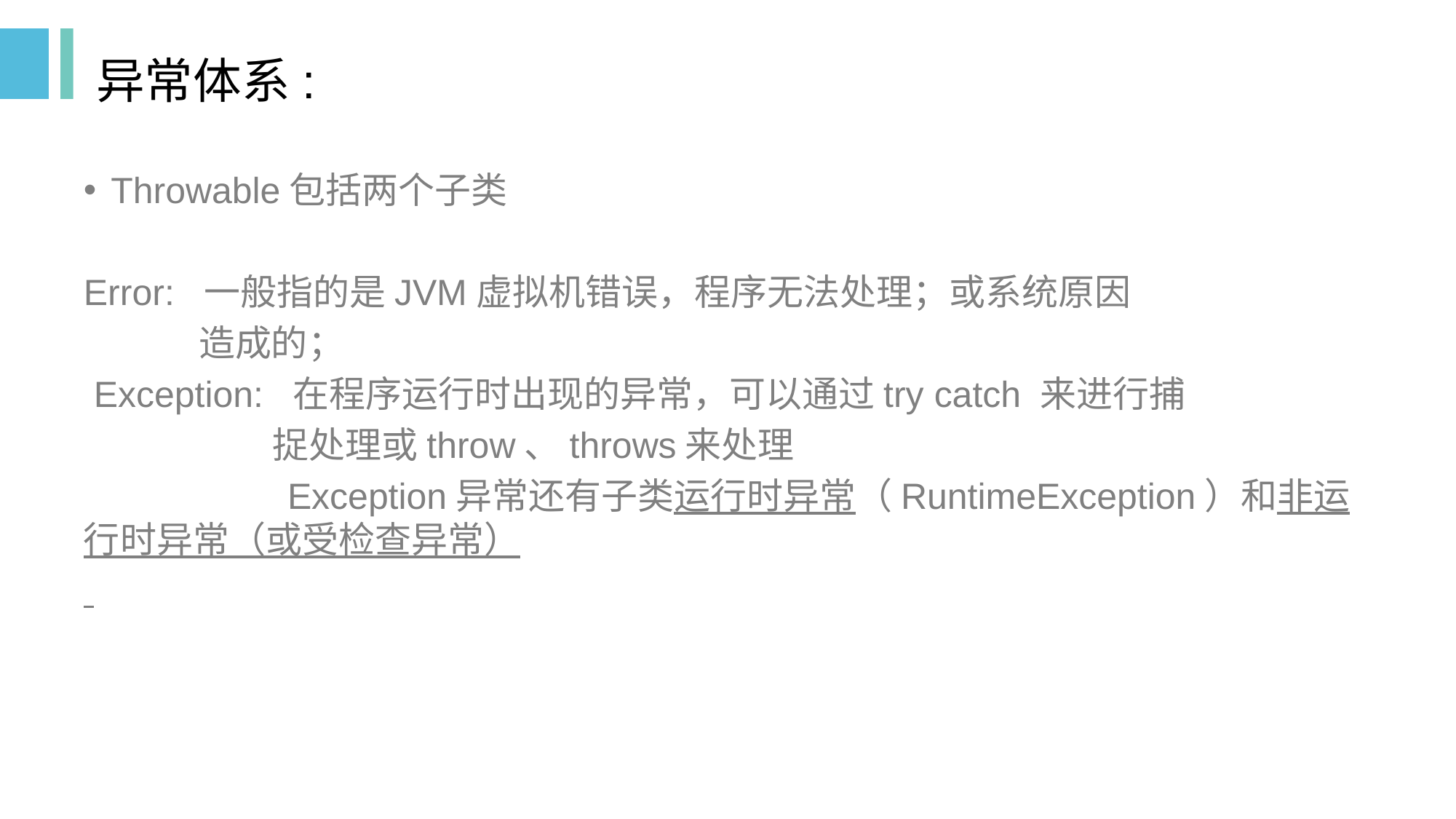

异常体系:
Throwable包括两个子类

Error:  一般指的是JVM虚拟机错误，程序无法处理；或系统原因
             造成的；
 Exception:  在程序运行时出现的异常，可以通过try catch 来进行捕
                      捉处理或throw、throws来处理
                    Exception异常还有子类运行时异常（RuntimeException）和非运行时异常（或受检查异常）